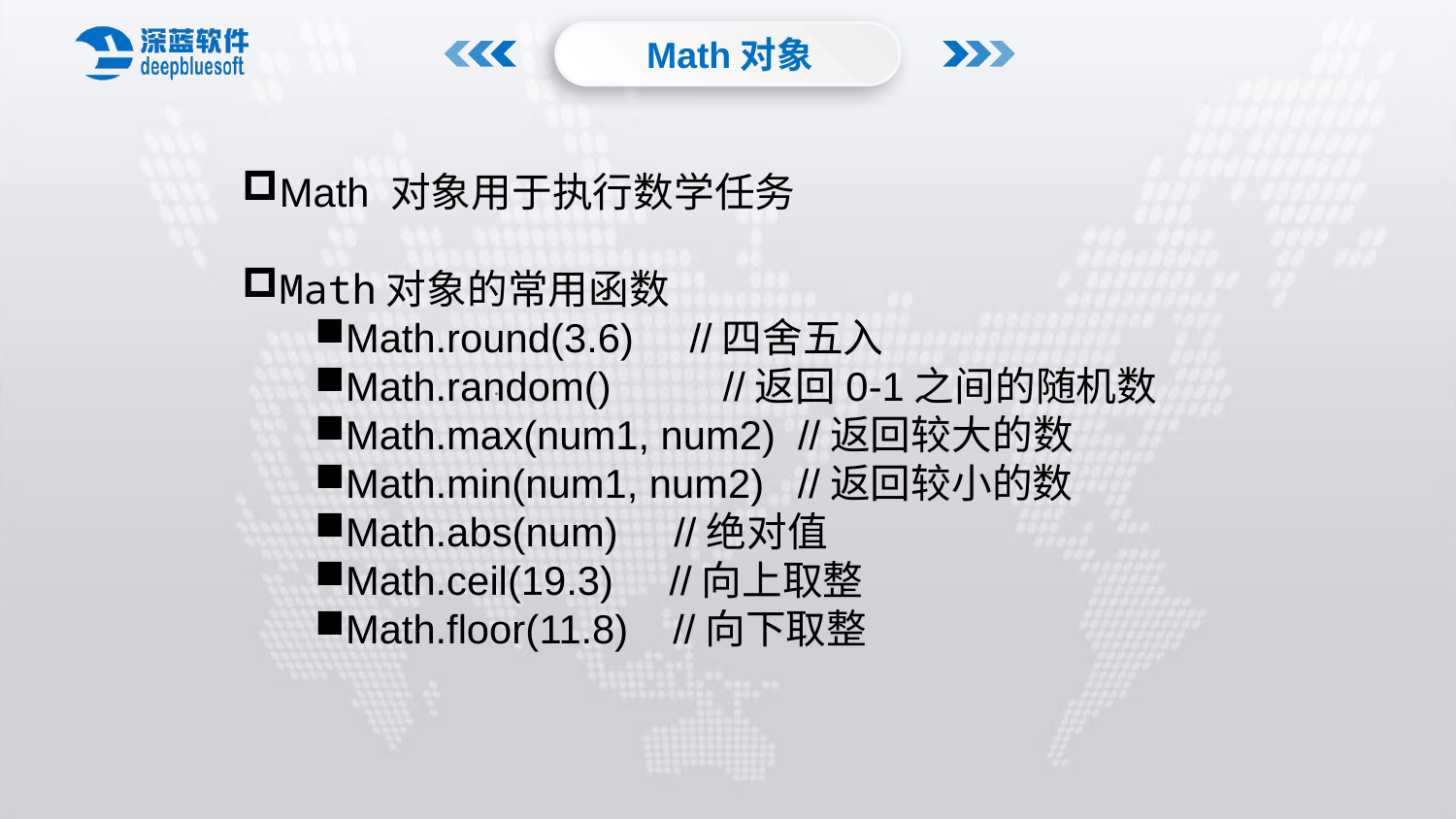

Math对象

Math 对象用于执行数学任务

Math对象的常用函数
Math.round(3.6)     //四舍五入
Math.random()          //返回0-1之间的随机数
Math.max(num1, num2)  //返回较大的数
Math.min(num1, num2)   //返回较小的数
Math.abs(num)     //绝对值
Math.ceil(19.3)     //向上取整
Math.floor(11.8)    //向下取整